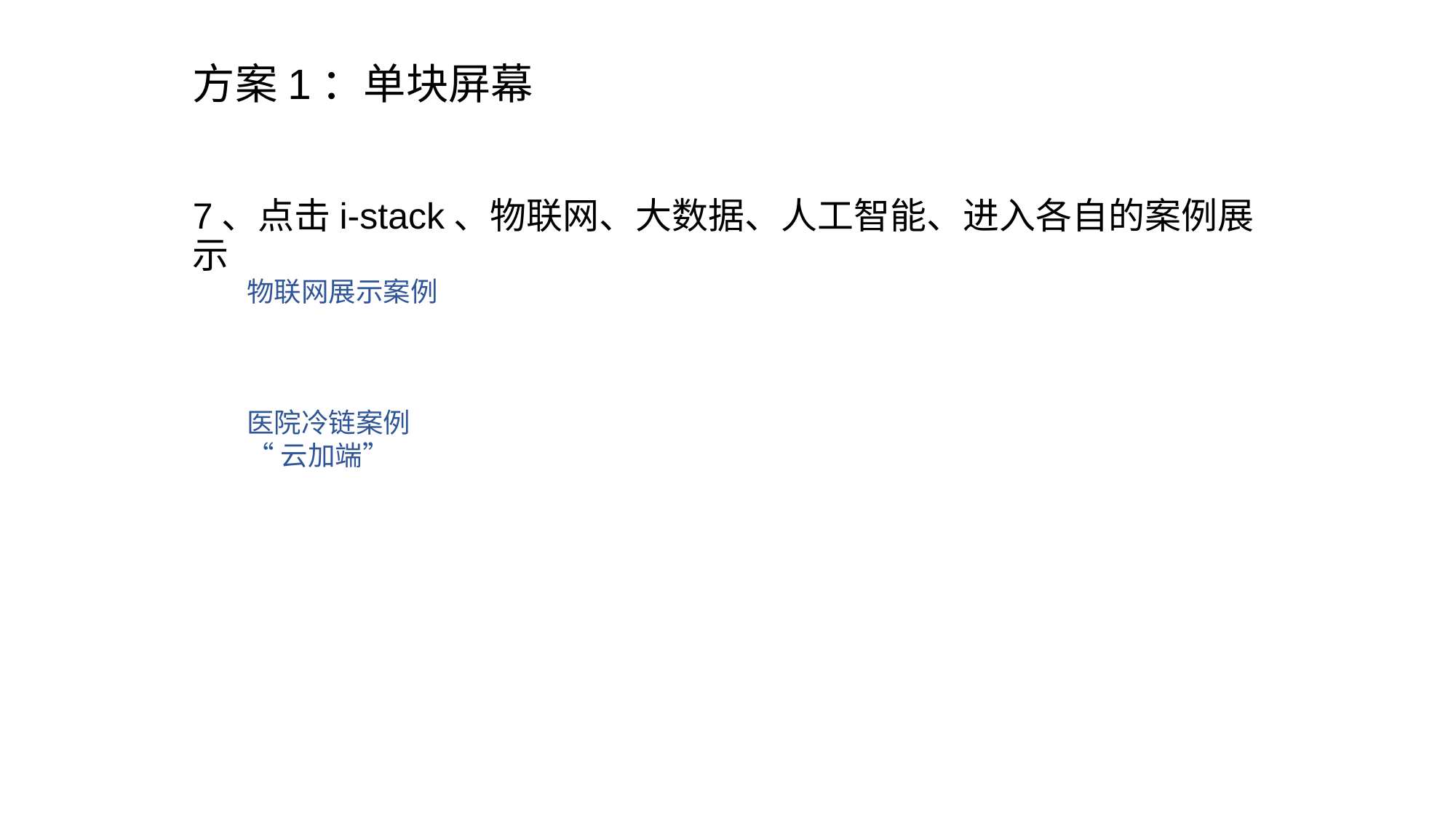

# 方案1：单块屏幕
7、点击i-stack、物联网、大数据、人工智能、进入各自的案例展示
物联网展示案例

医院冷链案例
“云加端”